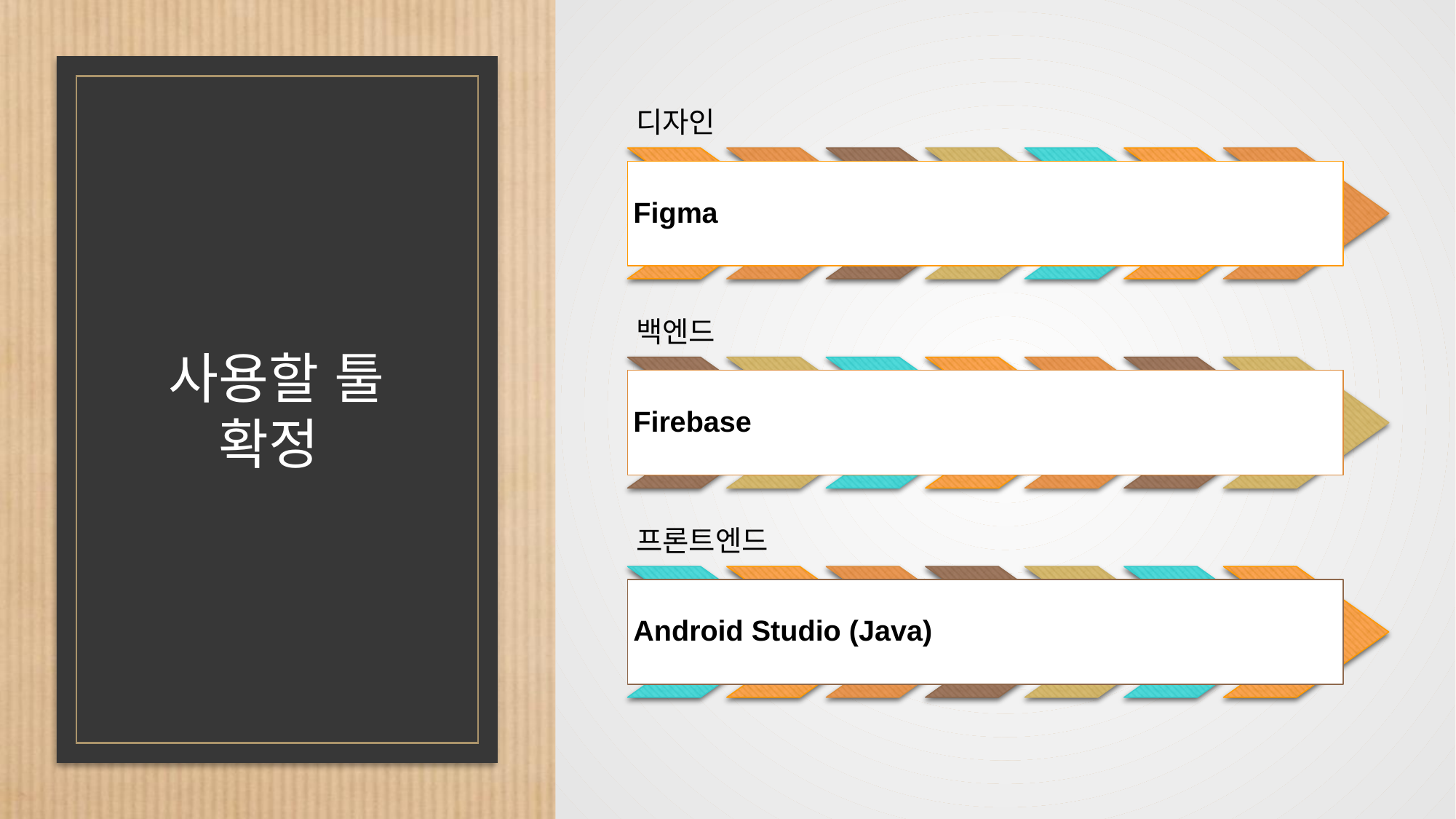

디자인
Figma
백엔드
Firebase
프론트엔드
Android Studio (Java)

# 사용할 툴 확정